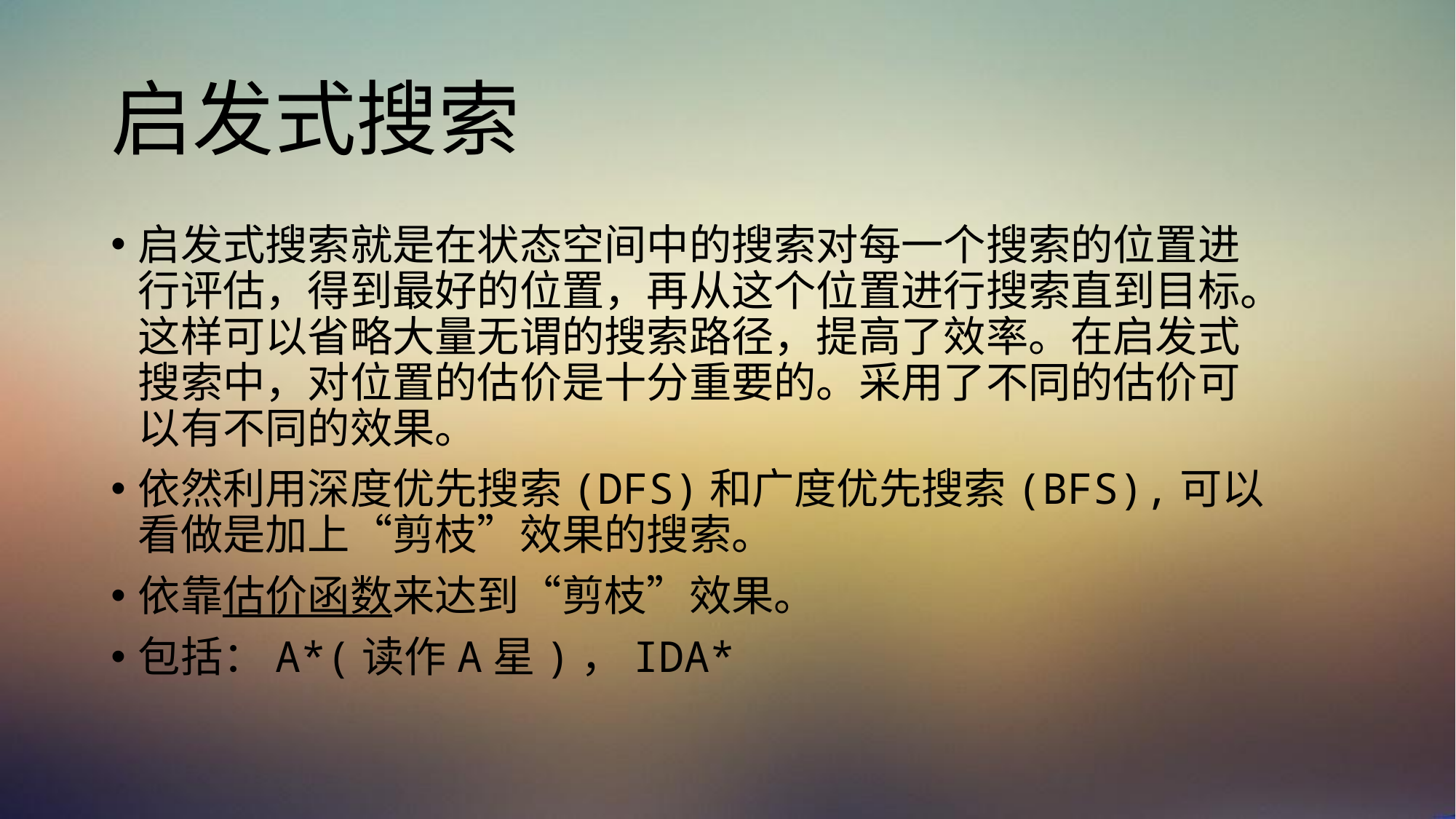

# 启发式搜索
启发式搜索就是在状态空间中的搜索对每一个搜索的位置进行评估，得到最好的位置，再从这个位置进行搜索直到目标。这样可以省略大量无谓的搜索路径，提高了效率。在启发式搜索中，对位置的估价是十分重要的。采用了不同的估价可以有不同的效果。
依然利用深度优先搜索(DFS)和广度优先搜索(BFS),可以看做是加上“剪枝”效果的搜索。
依靠估价函数来达到“剪枝”效果。
包括：A*(读作A星)，IDA*